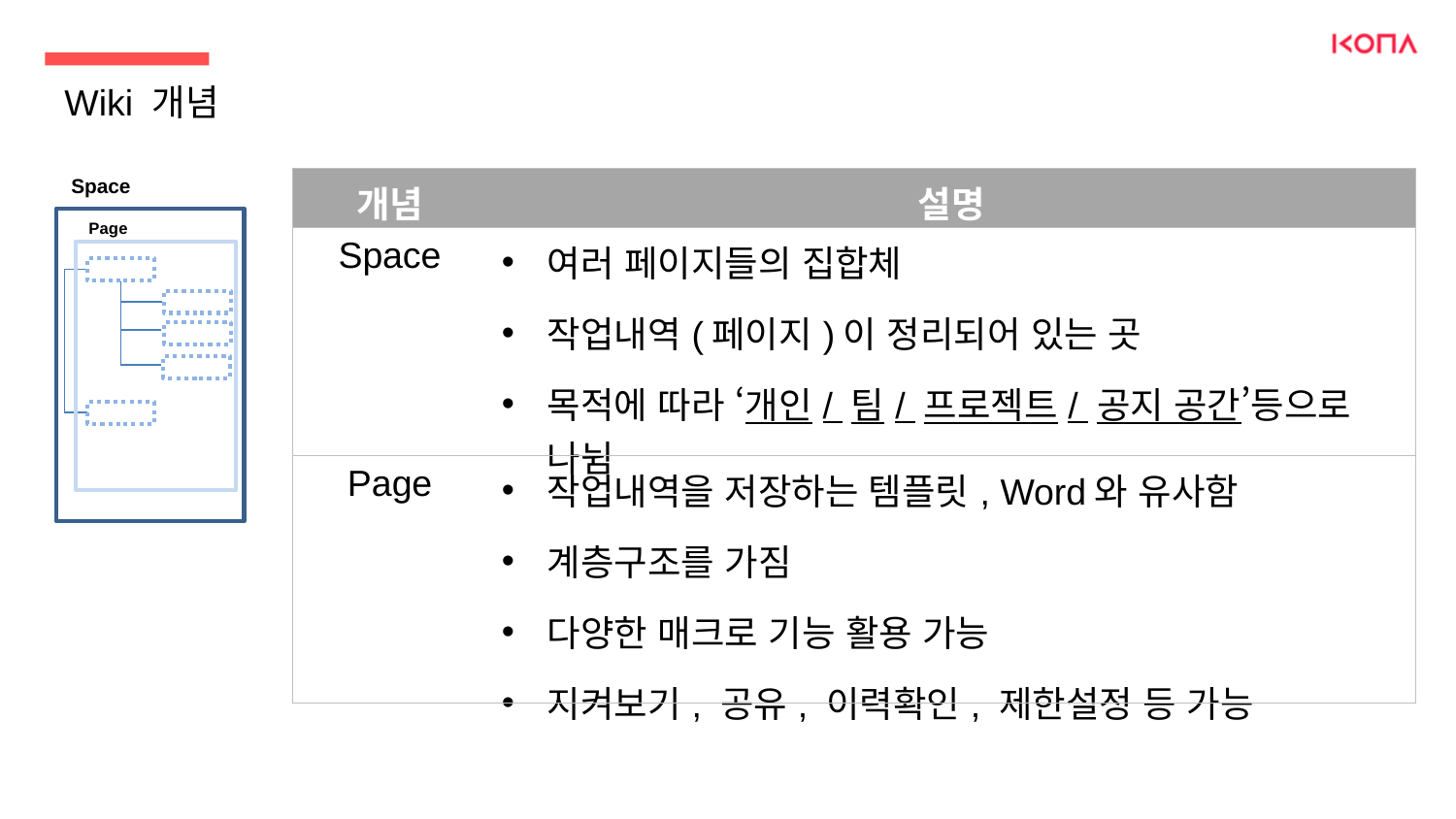

Wiki 개념
Space

Page

| 개념 | 설명 |
| --- | --- |
| Space | 여러 페이지들의 집합체 작업내역(페이지)이 정리되어 있는 곳 목적에 따라 ‘개인/ 팀/ 프로젝트/ 공지 공간’등으로 나뉨 |
| Page | 작업내역을 저장하는 템플릿, Word와 유사함 계층구조를 가짐 다양한 매크로 기능 활용 가능 지켜보기, 공유, 이력확인, 제한설정 등 가능 |